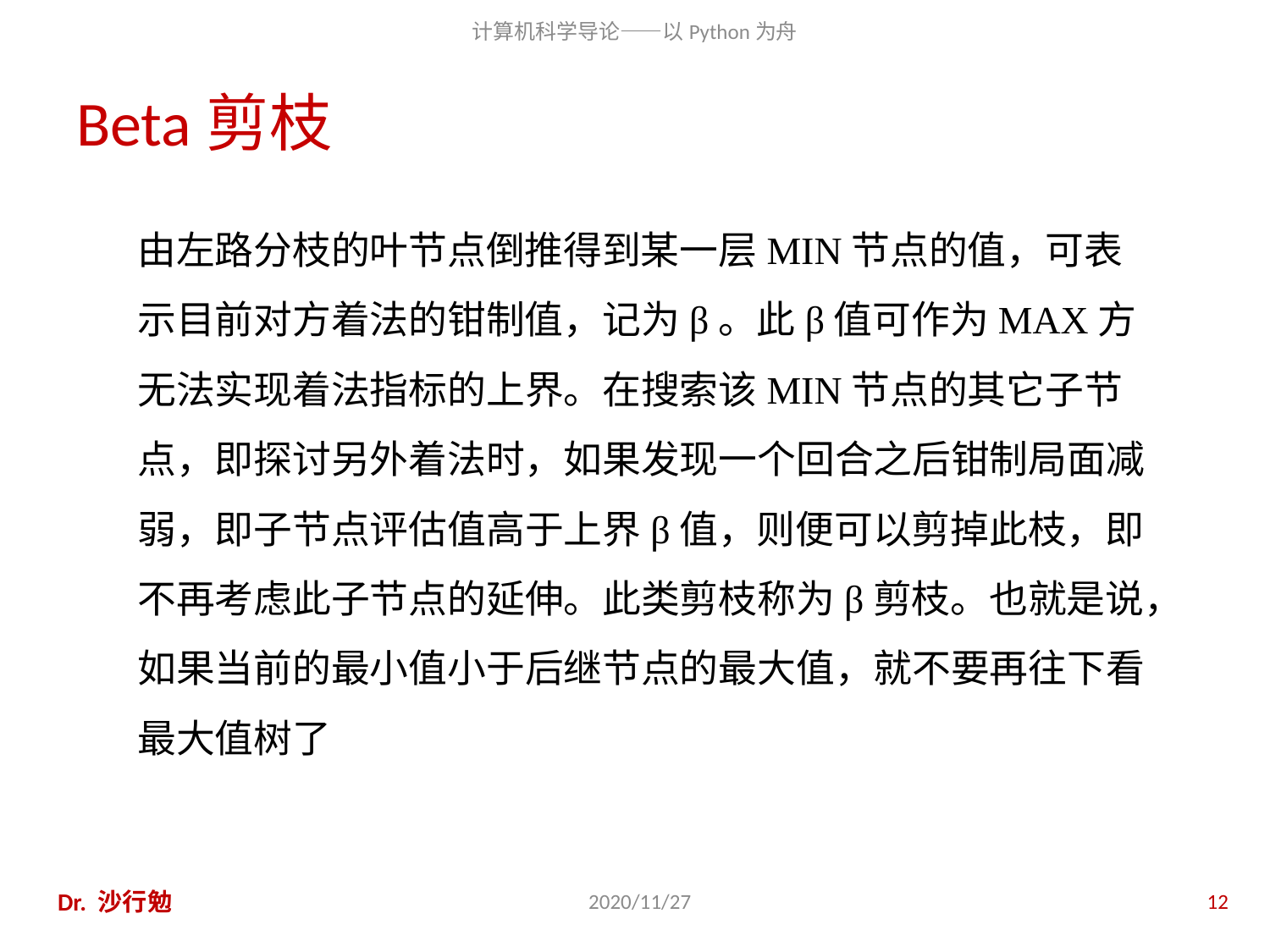

# Beta剪枝
由左路分枝的叶节点倒推得到某一层MIN节点的值，可表示目前对方着法的钳制值，记为β。此β值可作为MAX方无法实现着法指标的上界。在搜索该MIN节点的其它子节点，即探讨另外着法时，如果发现一个回合之后钳制局面减弱，即子节点评估值高于上界β值，则便可以剪掉此枝，即不再考虑此子节点的延伸。此类剪枝称为β剪枝。也就是说，如果当前的最小值小于后继节点的最大值，就不要再往下看最大值树了
Dr. 沙行勉
2020/11/27
12